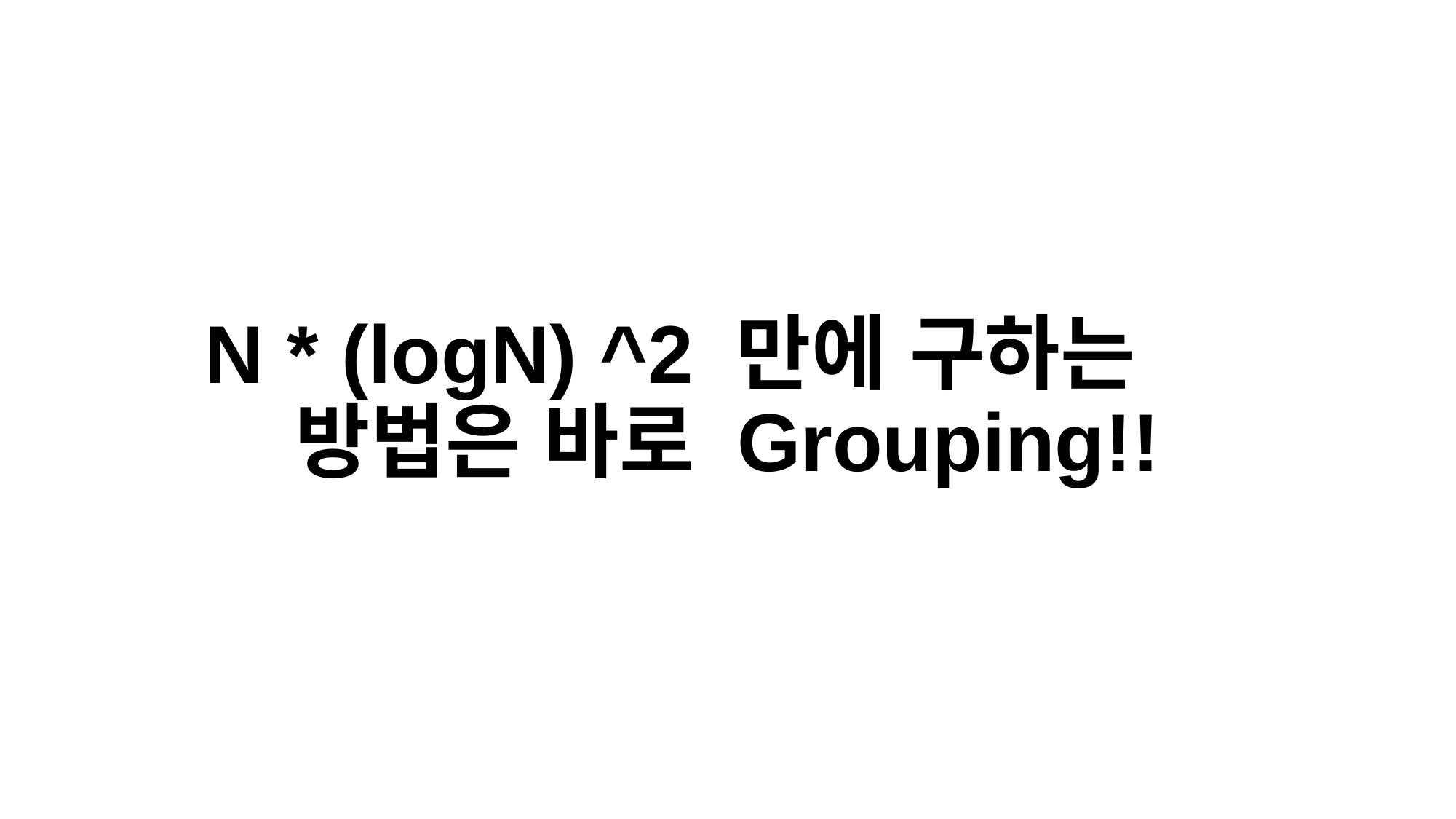

# N * (logN) ^2 만에 구하는      방법은 바로 Grouping!!